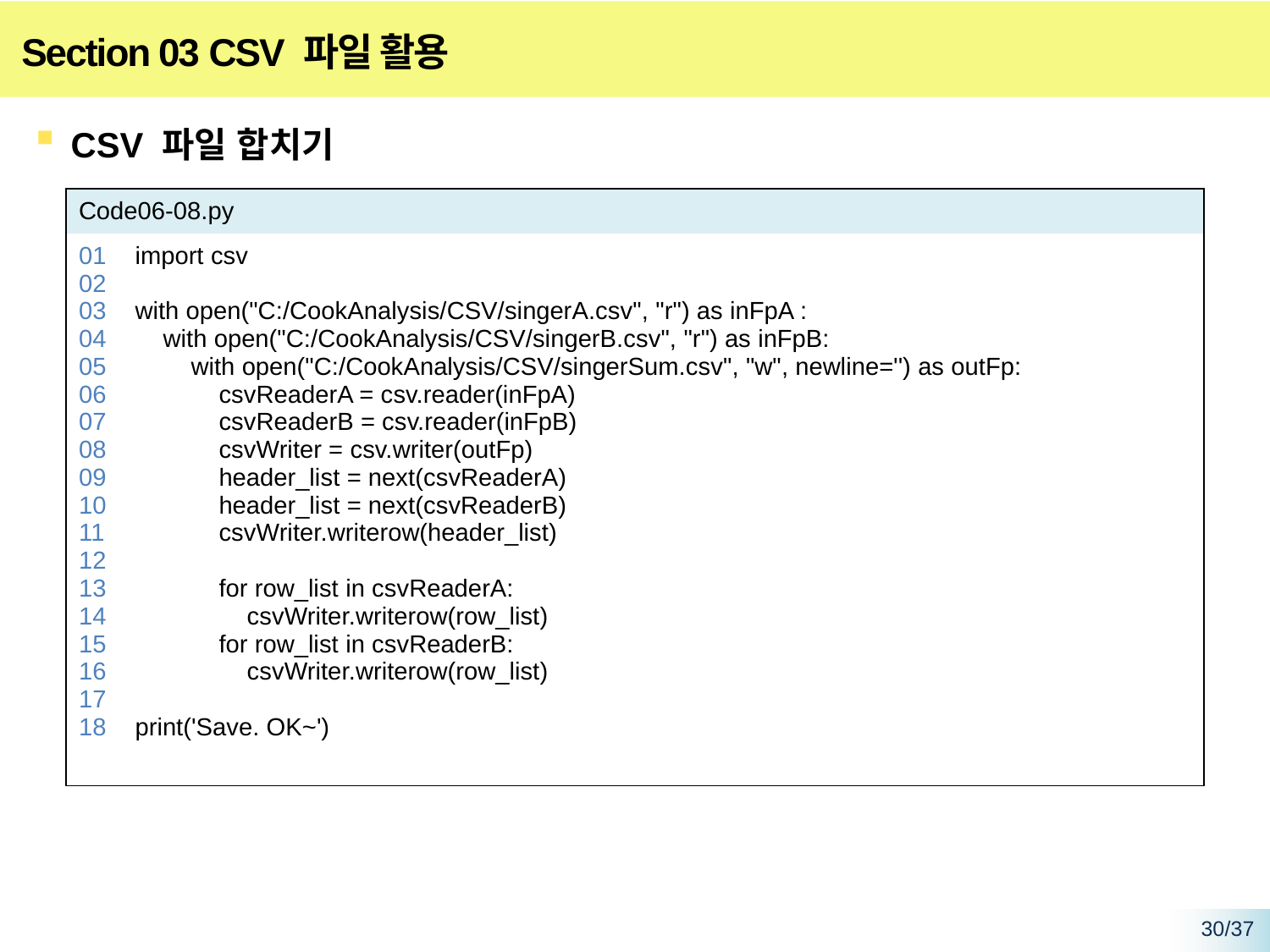

# Section 03 CSV 파일 활용
CSV 파일 합치기

| Code06-08.py |  |
| --- | --- |
| 01 02 03 04 05 06 07 08 09 10 11 12 13 14 15 16 17 18 | import csv with open("C:/CookAnalysis/CSV/singerA.csv", "r") as inFpA : with open("C:/CookAnalysis/CSV/singerB.csv", "r") as inFpB: with open("C:/CookAnalysis/CSV/singerSum.csv", "w", newline='') as outFp: csvReaderA = csv.reader(inFpA) csvReaderB = csv.reader(inFpB) csvWriter = csv.writer(outFp) header\_list = next(csvReaderA) header\_list = next(csvReaderB) csvWriter.writerow(header\_list) for row\_list in csvReaderA: csvWriter.writerow(row\_list) for row\_list in csvReaderB: csvWriter.writerow(row\_list) print('Save. OK~') |